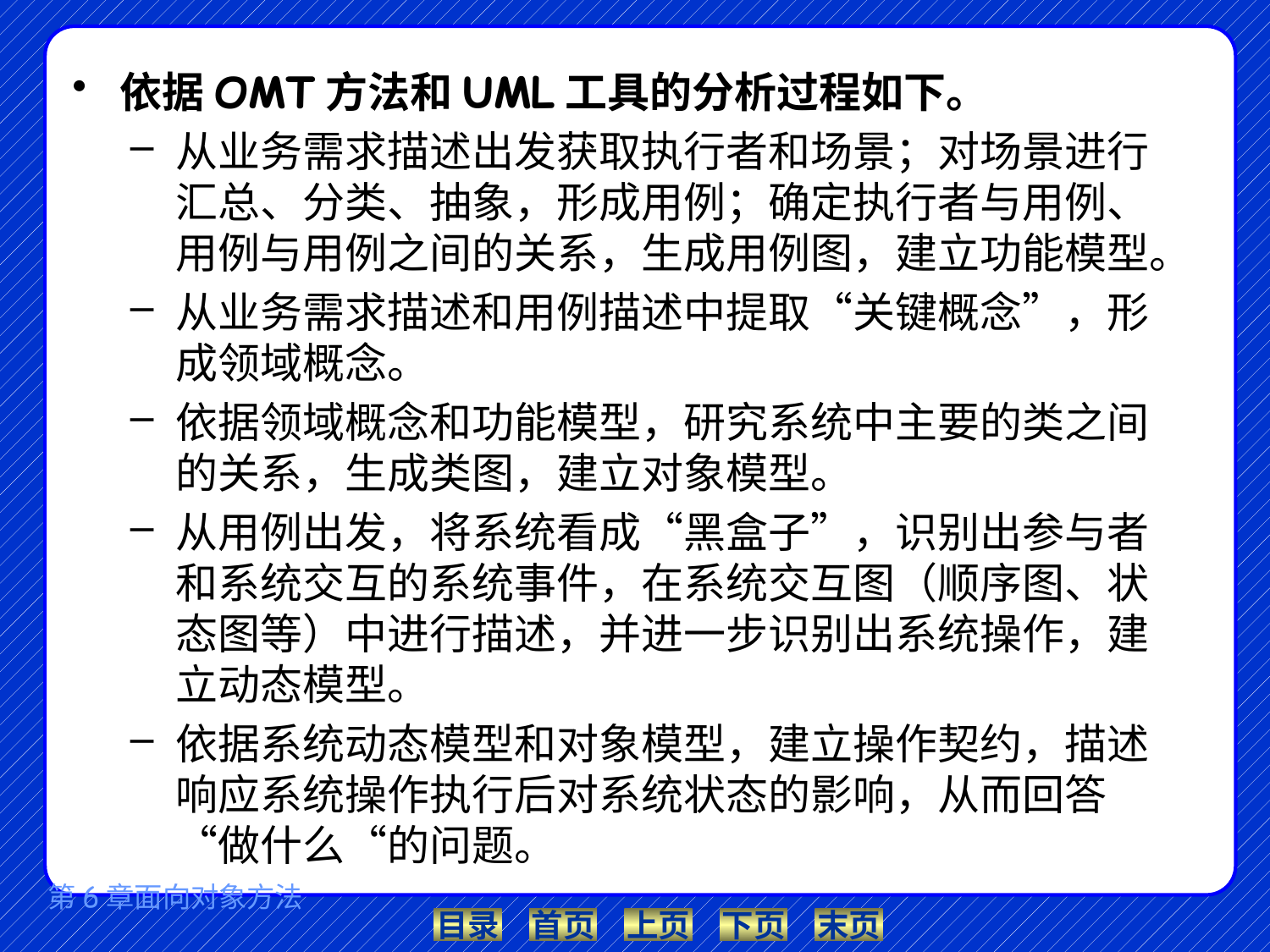

#
依据OMT方法和UML工具的分析过程如下。
从业务需求描述出发获取执行者和场景；对场景进行汇总、分类、抽象，形成用例；确定执行者与用例、用例与用例之间的关系，生成用例图，建立功能模型。
从业务需求描述和用例描述中提取“关键概念”，形成领域概念。
依据领域概念和功能模型，研究系统中主要的类之间的关系，生成类图，建立对象模型。
从用例出发，将系统看成“黑盒子”，识别出参与者和系统交互的系统事件，在系统交互图（顺序图、状态图等）中进行描述，并进一步识别出系统操作，建立动态模型。
依据系统动态模型和对象模型，建立操作契约，描述响应系统操作执行后对系统状态的影响，从而回答“做什么“的问题。
第6章面向对象方法